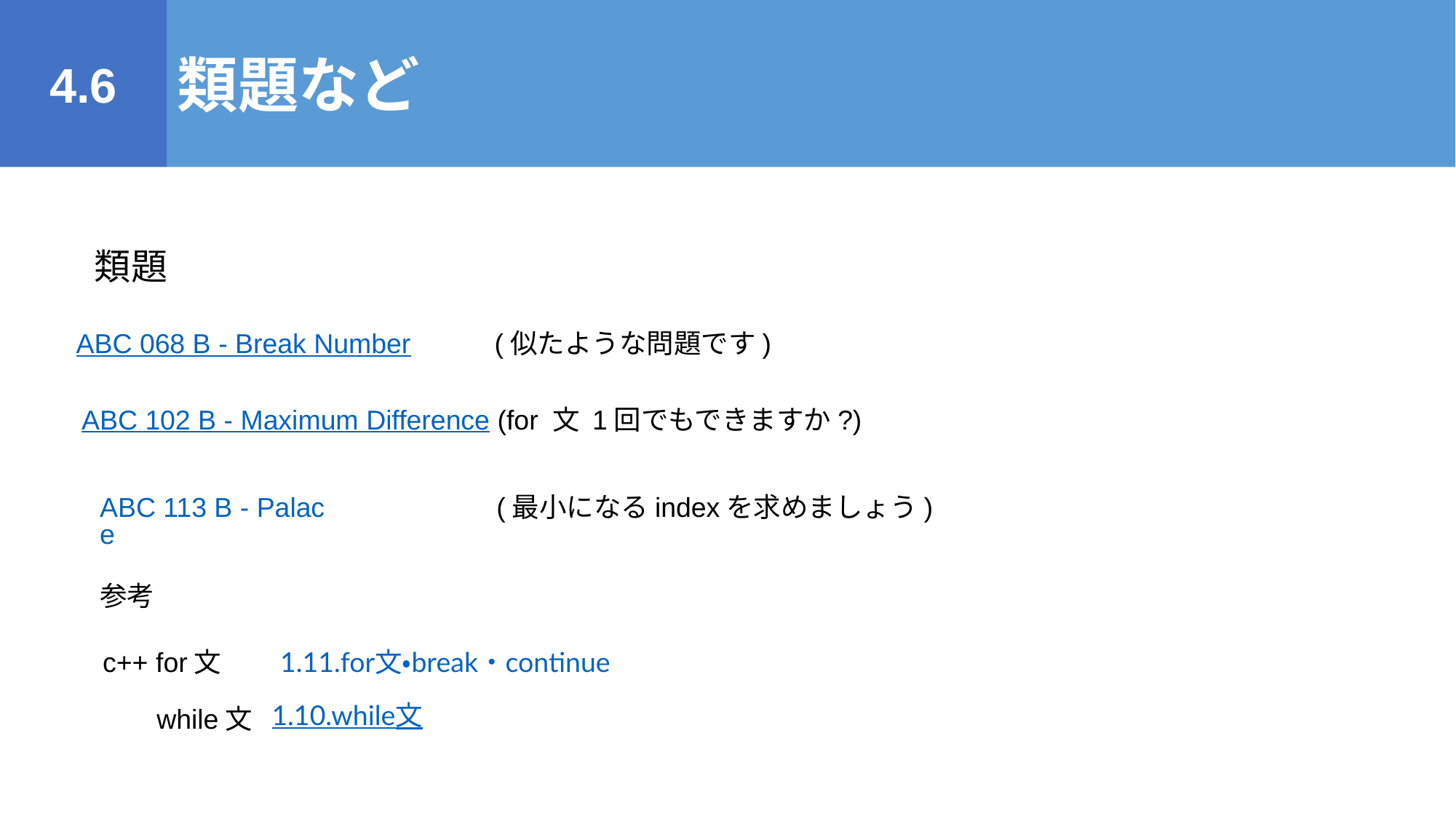

4.6
類題など
類題
ABC 068 B - Break Number
(似たような問題です)
ABC 102 B - Maximum Difference
(for 文 1回でもできますか?)
ABC 113 B - Palace
(最小になるindexを求めましょう)
参考
c++ for文
1.11.for文・break・continue
1.10.while文
while文